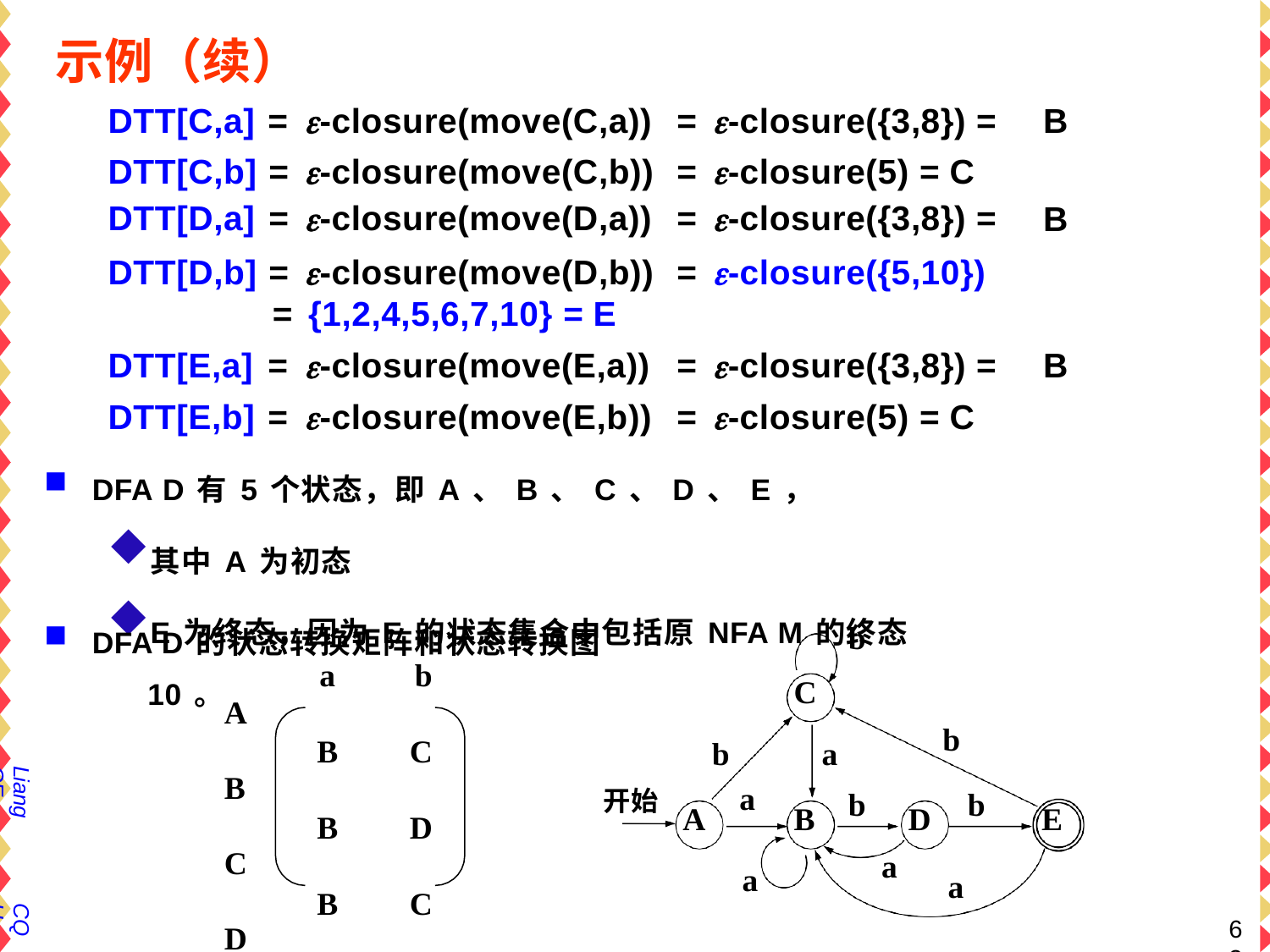

# 示例（续）
| DTT[C,a] | = | ε-closure(move(C,a)) | = | ε-closure({3,8}) = | B |
| --- | --- | --- | --- | --- | --- |
| DTT[C,b] DTT[D,a] | = = | ε-closure(move(C,b)) ε-closure(move(D,a)) | = = | ε-closure(5) = C ε-closure({3,8}) = | B |
| DTT[D,b] | = = | ε-closure(move(D,b)) {1,2,4,5,6,7,10} = E | = | ε-closure({5,10}) |  |
| DTT[E,a] | = | ε-closure(move(E,a)) | = | ε-closure({3,8}) = | B |
| DTT[E,b] | = | ε-closure(move(E,b)) | = | ε-closure(5) = C |  |
DFA D有5个状态，即A、B、C、D、E，
其中A为初态
E为终态，因为E的状态集合中包括原NFA M的终态10。
DFA D的状态转换矩阵和状态转换图
b

a  B  B  B  B  B
b  C  D  C  E  C
C
A  B  C  D  E

b
b
a
Liang GE
a
开始
b
b
A
B
D
E
a
a
a
CQU
62